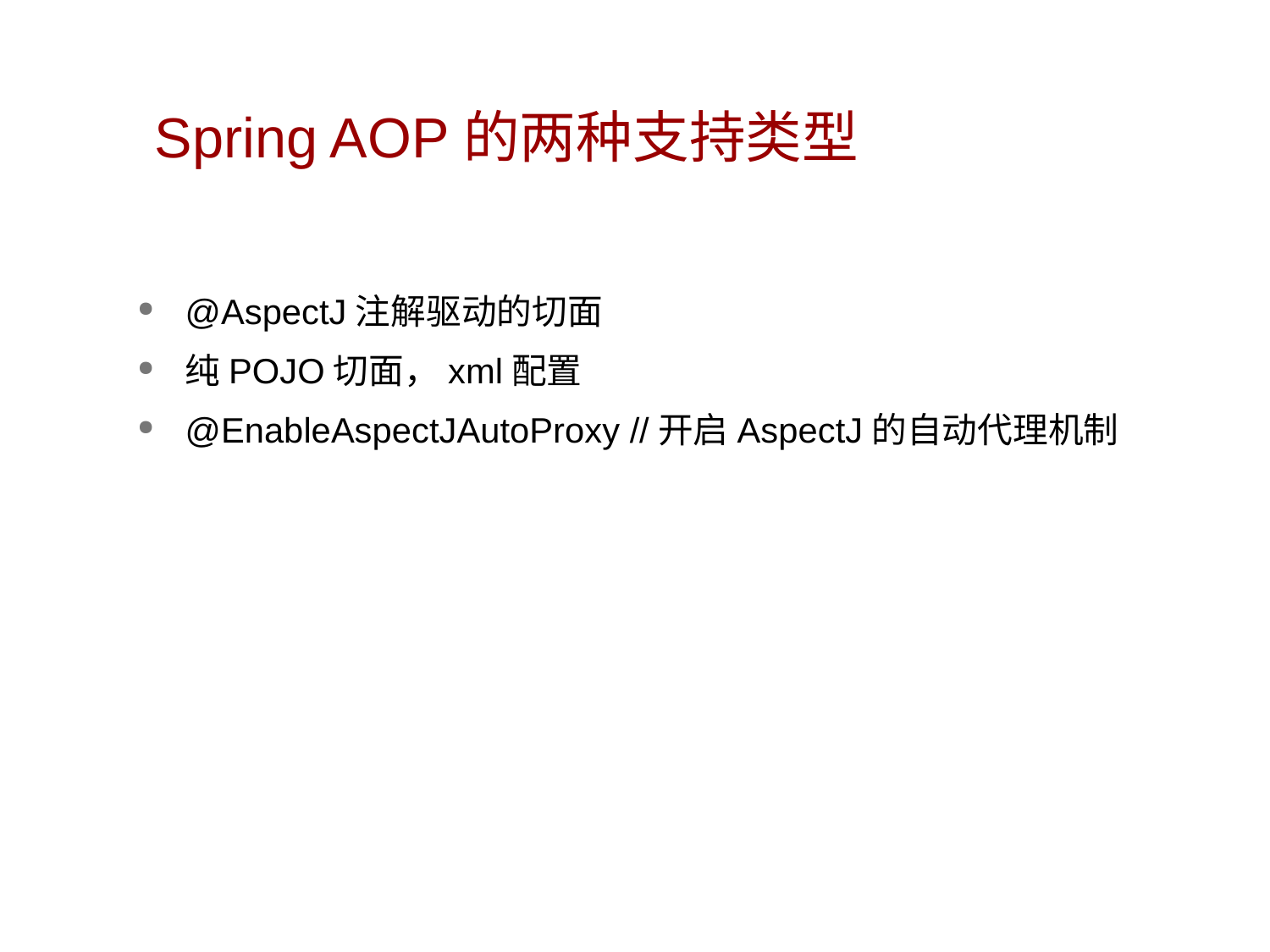

# Spring AOP的两种支持类型
@AspectJ注解驱动的切面
纯POJO切面，xml配置
@EnableAspectJAutoProxy //开启AspectJ的自动代理机制